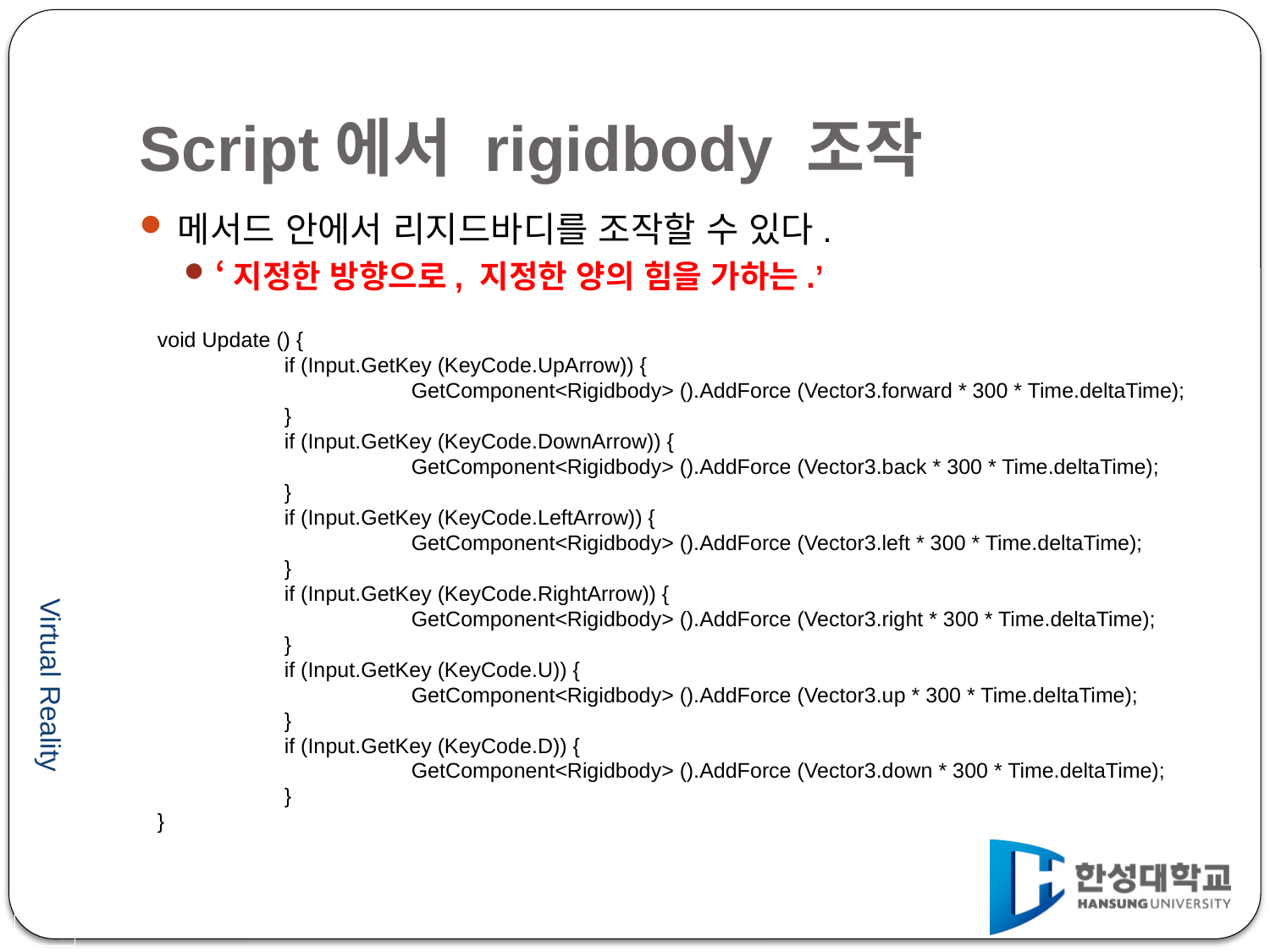

# Script에서 rigidbody 조작
메서드 안에서 리지드바디를 조작할 수 있다.
‘지정한 방향으로, 지정한 양의 힘을 가하는.’
void Update () {
	if (Input.GetKey (KeyCode.UpArrow)) {
		GetComponent<Rigidbody> ().AddForce (Vector3.forward * 300 * Time.deltaTime);
	}
	if (Input.GetKey (KeyCode.DownArrow)) {
		GetComponent<Rigidbody> ().AddForce (Vector3.back * 300 * Time.deltaTime);
	}
	if (Input.GetKey (KeyCode.LeftArrow)) {
		GetComponent<Rigidbody> ().AddForce (Vector3.left * 300 * Time.deltaTime);
	}
	if (Input.GetKey (KeyCode.RightArrow)) {
		GetComponent<Rigidbody> ().AddForce (Vector3.right * 300 * Time.deltaTime);
	}
	if (Input.GetKey (KeyCode.U)) {
		GetComponent<Rigidbody> ().AddForce (Vector3.up * 300 * Time.deltaTime);
	}
	if (Input.GetKey (KeyCode.D)) {
		GetComponent<Rigidbody> ().AddForce (Vector3.down * 300 * Time.deltaTime);
	}
}